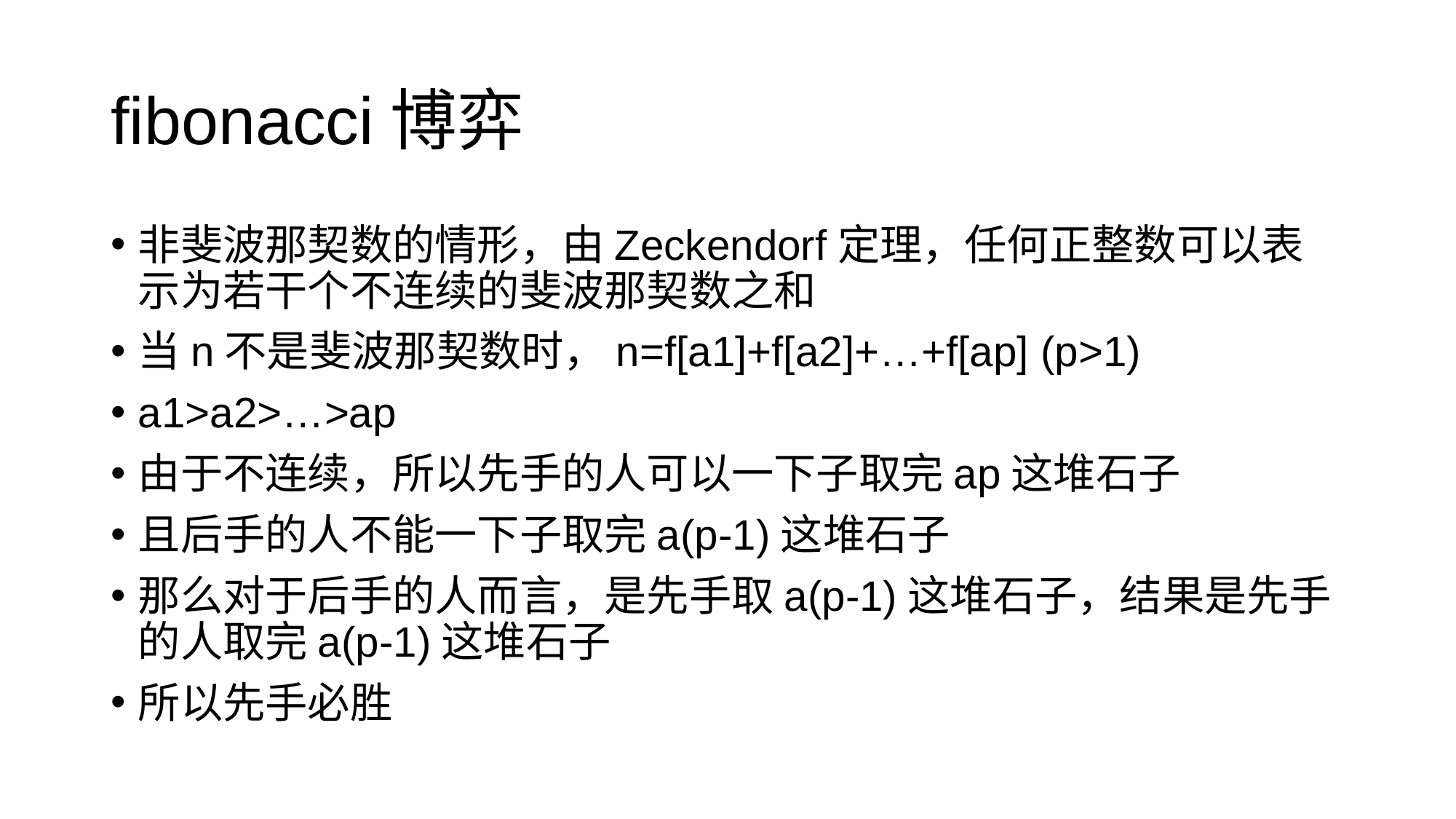

# fibonacci博弈
非斐波那契数的情形，由Zeckendorf定理，任何正整数可以表示为若干个不连续的斐波那契数之和
当n不是斐波那契数时，n=f[a1]+f[a2]+…+f[ap] (p>1)
a1>a2>…>ap
由于不连续，所以先手的人可以一下子取完ap这堆石子
且后手的人不能一下子取完a(p-1)这堆石子
那么对于后手的人而言，是先手取a(p-1)这堆石子，结果是先手的人取完a(p-1)这堆石子
所以先手必胜